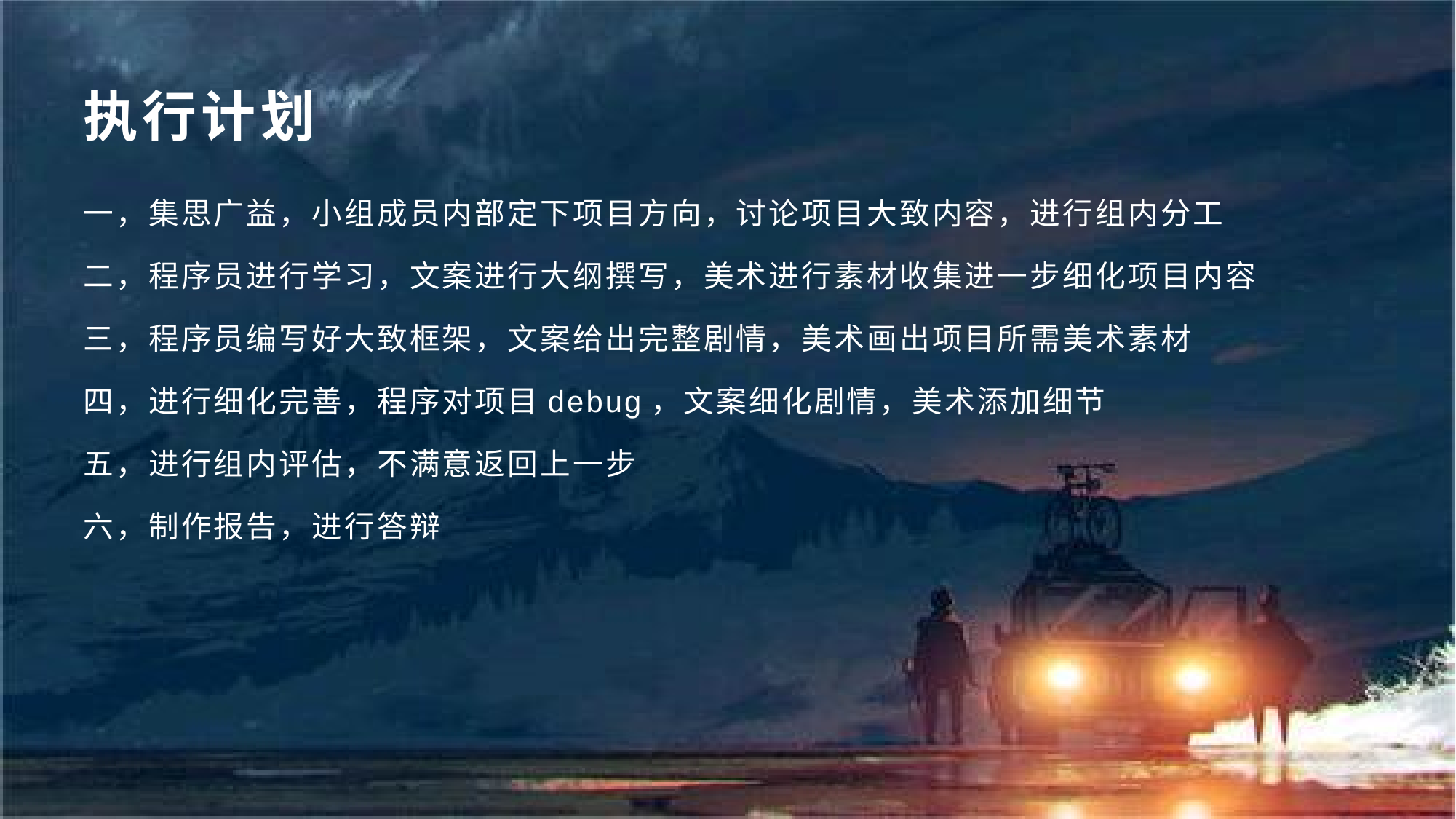

# 执行计划
一，集思广益，小组成员内部定下项目方向，讨论项目大致内容，进行组内分工
二，程序员进行学习，文案进行大纲撰写，美术进行素材收集进一步细化项目内容
三，程序员编写好大致框架，文案给出完整剧情，美术画出项目所需美术素材
四，进行细化完善，程序对项目debug，文案细化剧情，美术添加细节
五，进行组内评估，不满意返回上一步
六，制作报告，进行答辩